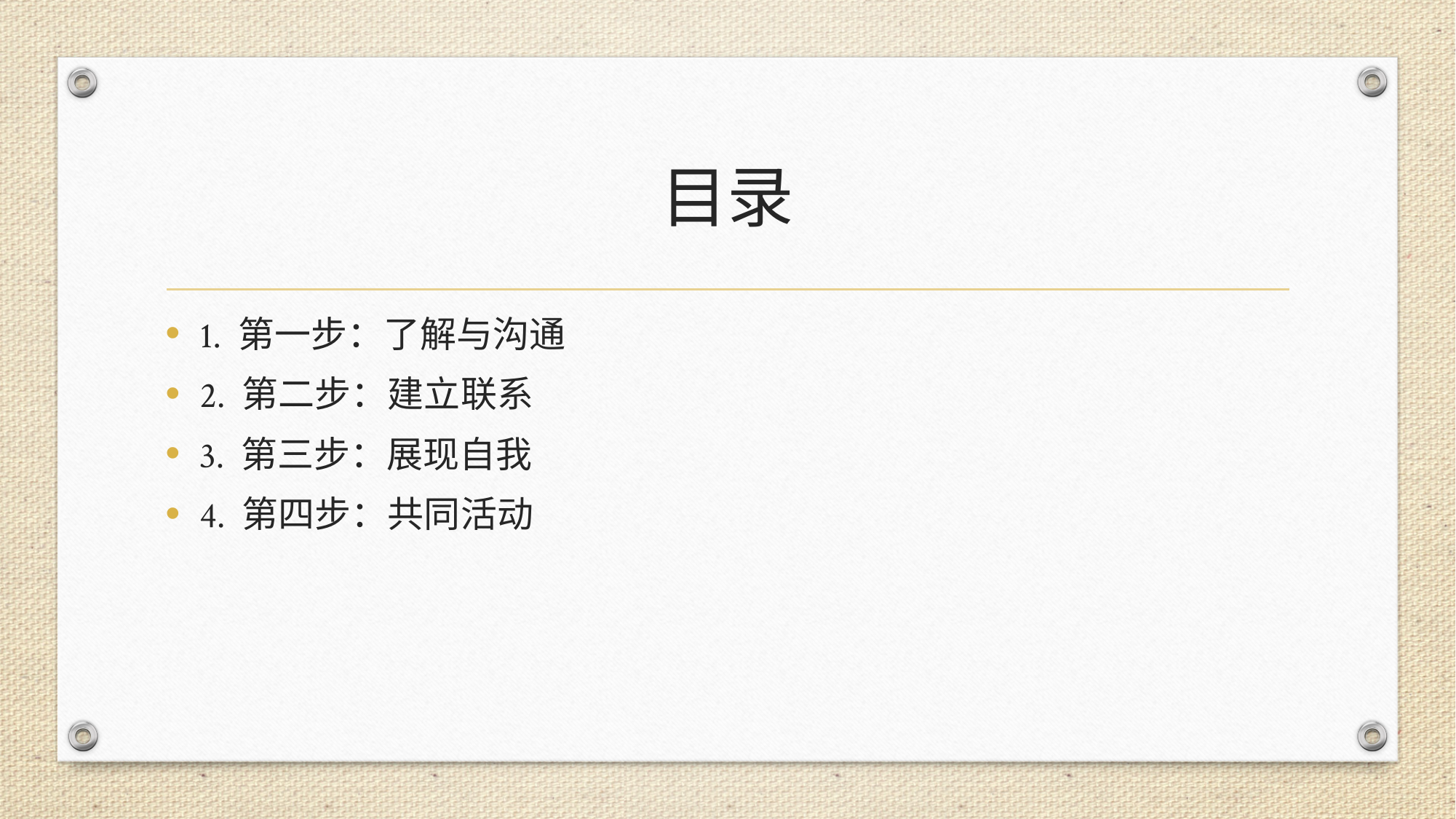

# 目录
1. 第一步：了解与沟通
2. 第二步：建立联系
3. 第三步：展现自我
4. 第四步：共同活动